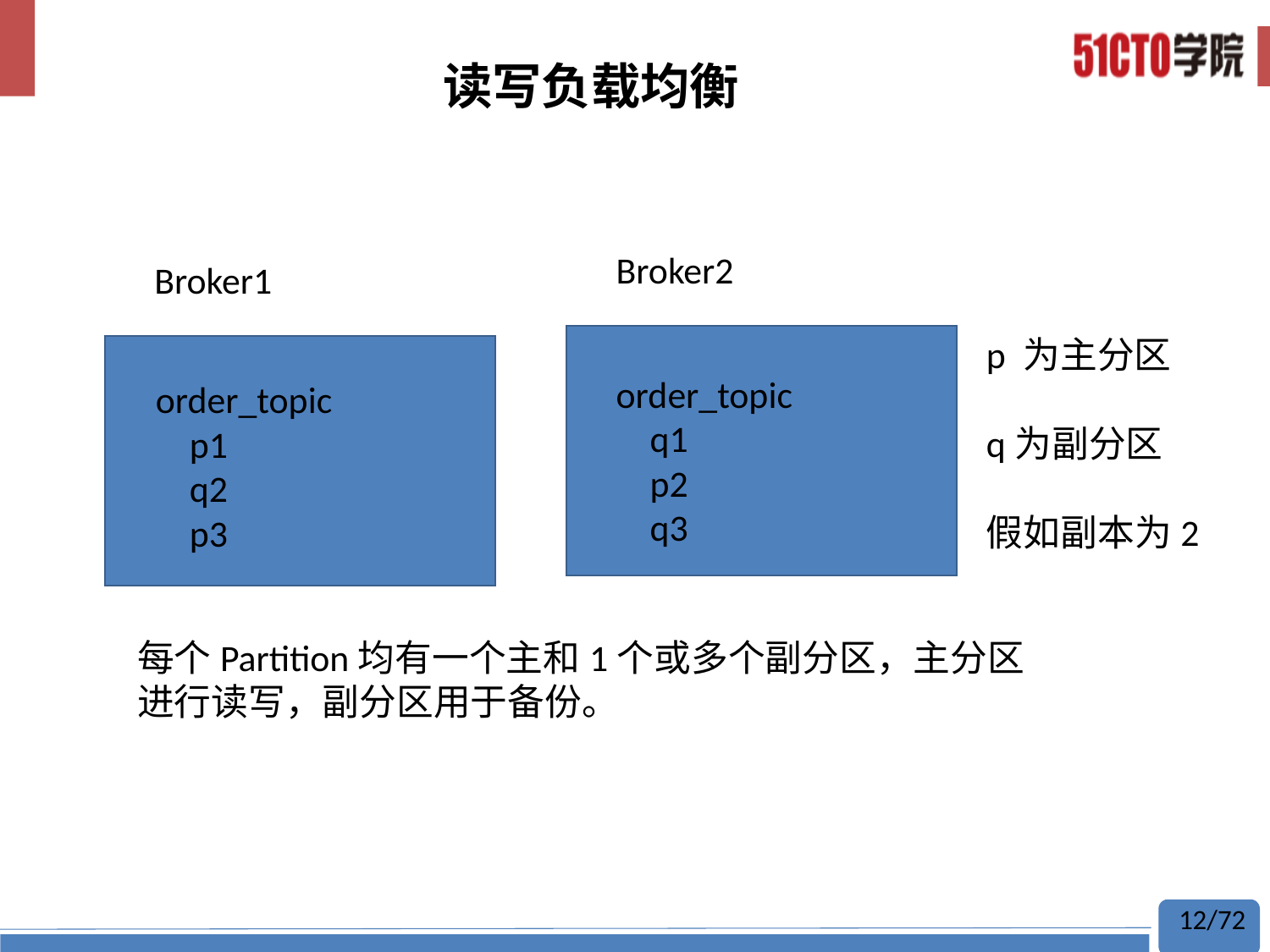

# 读写负载均衡
Broker2
Broker1

p 为主分区

q为副分区

假如副本为2

order_topic
    q1
    p2
    q3
order_topic
    p1
    q2
    p3
每个Partition均有一个主和1个或多个副分区，主分区进行读写，副分区用于备份。